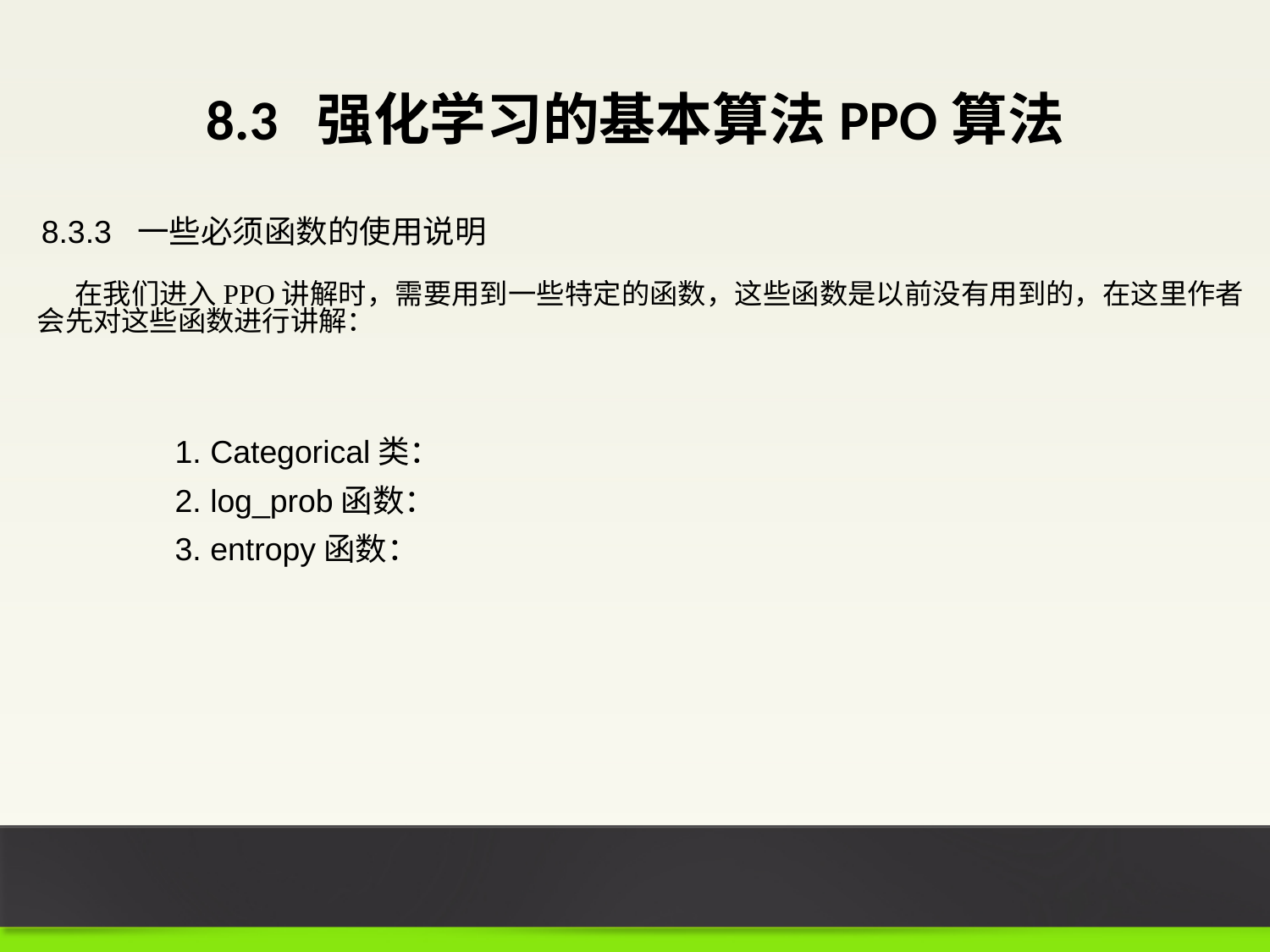

# 8.3  强化学习的基本算法PPO算法
8.3.3  一些必须函数的使用说明
在我们进入PPO讲解时，需要用到一些特定的函数，这些函数是以前没有用到的，在这里作者会先对这些函数进行讲解：
1. Categorical类：
2. log_prob函数：
3. entropy函数：